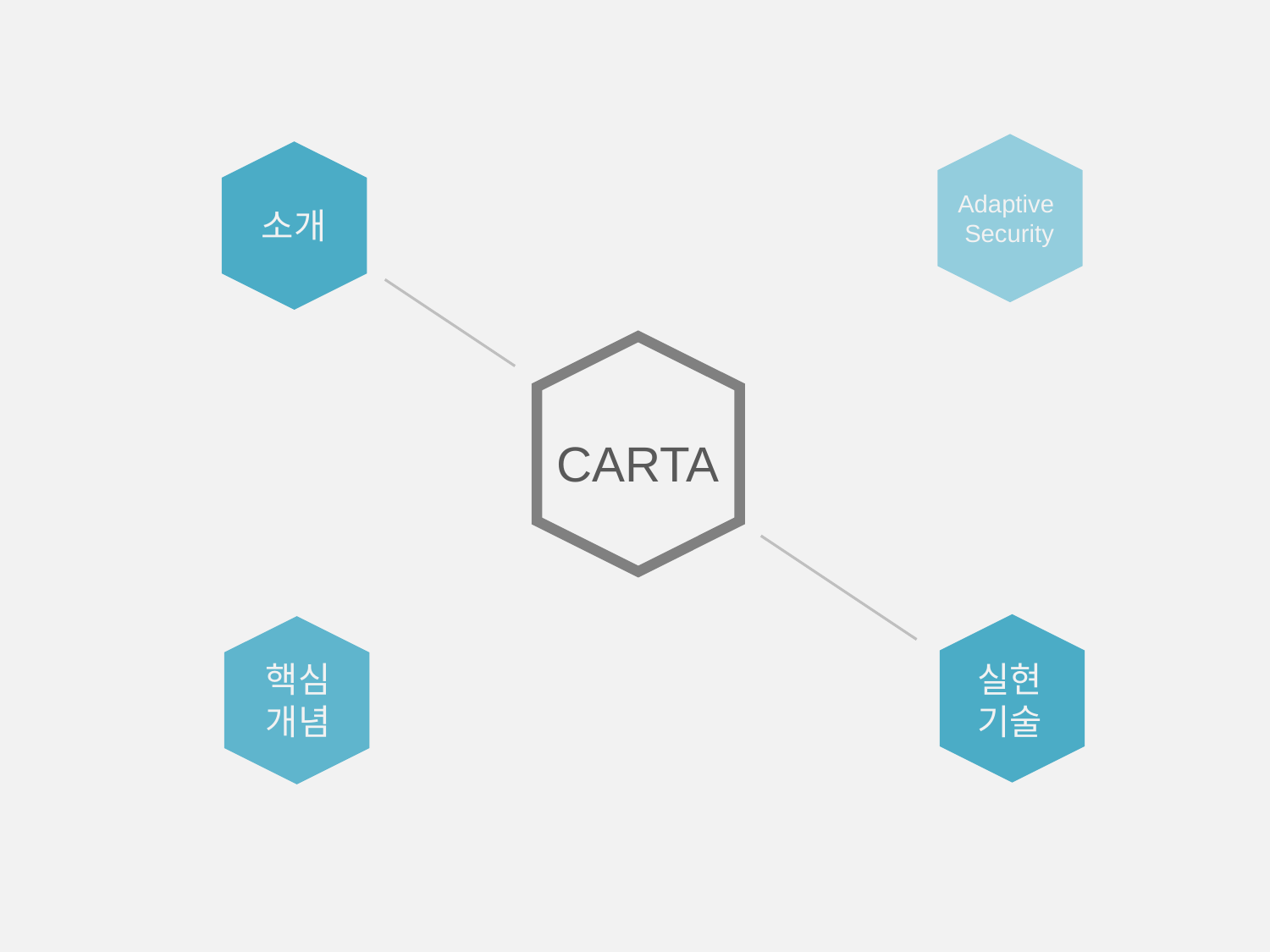

Adaptive
Security

소개

CARTA

실현
기술

핵심
개념